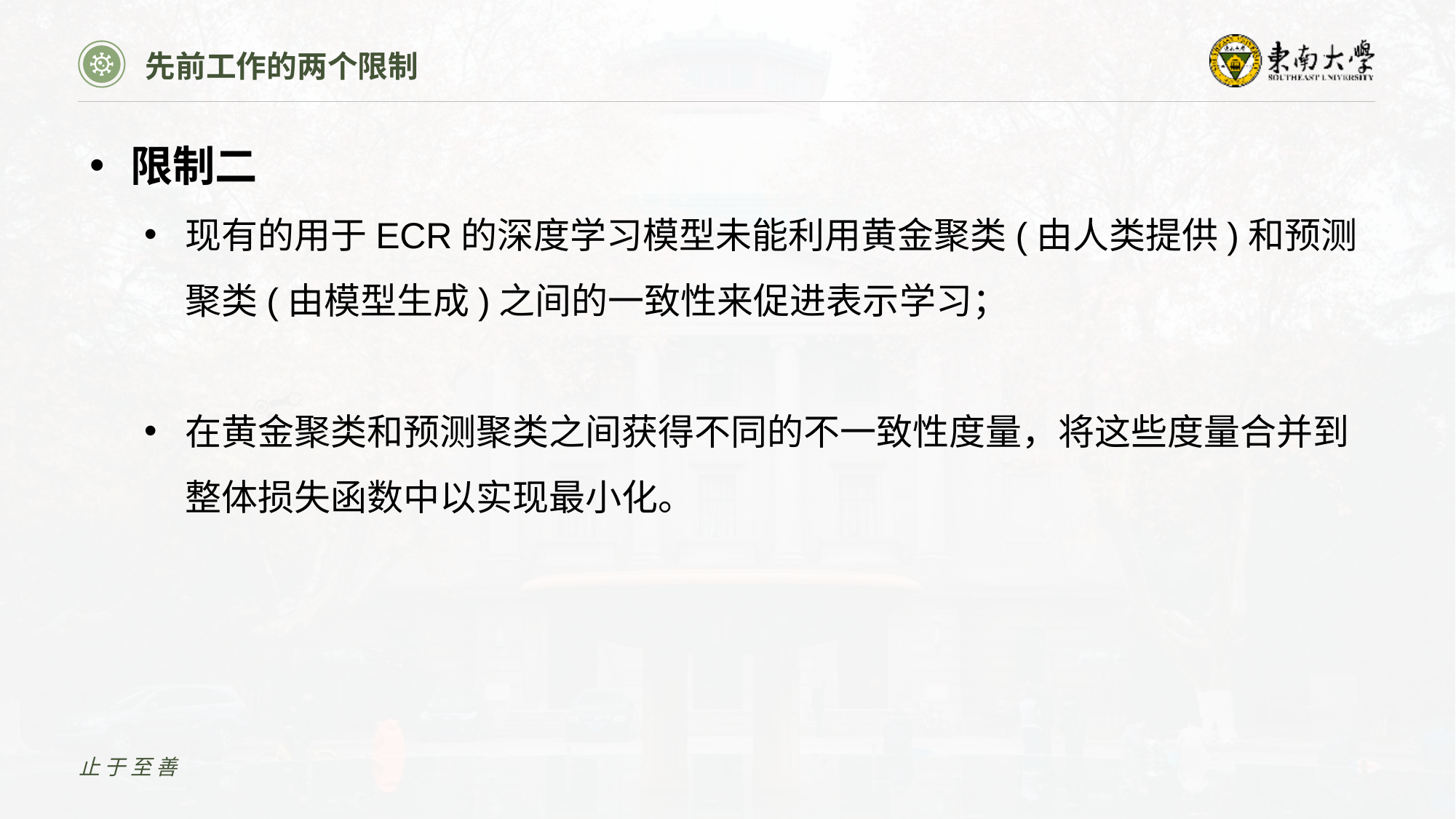

先前工作的两个限制
限制二
现有的用于ECR的深度学习模型未能利用黄金聚类(由人类提供)和预测聚类(由模型生成)之间的一致性来促进表示学习；

在黄金聚类和预测聚类之间获得不同的不一致性度量，将这些度量合并到整体损失函数中以实现最小化。

止于至善
6